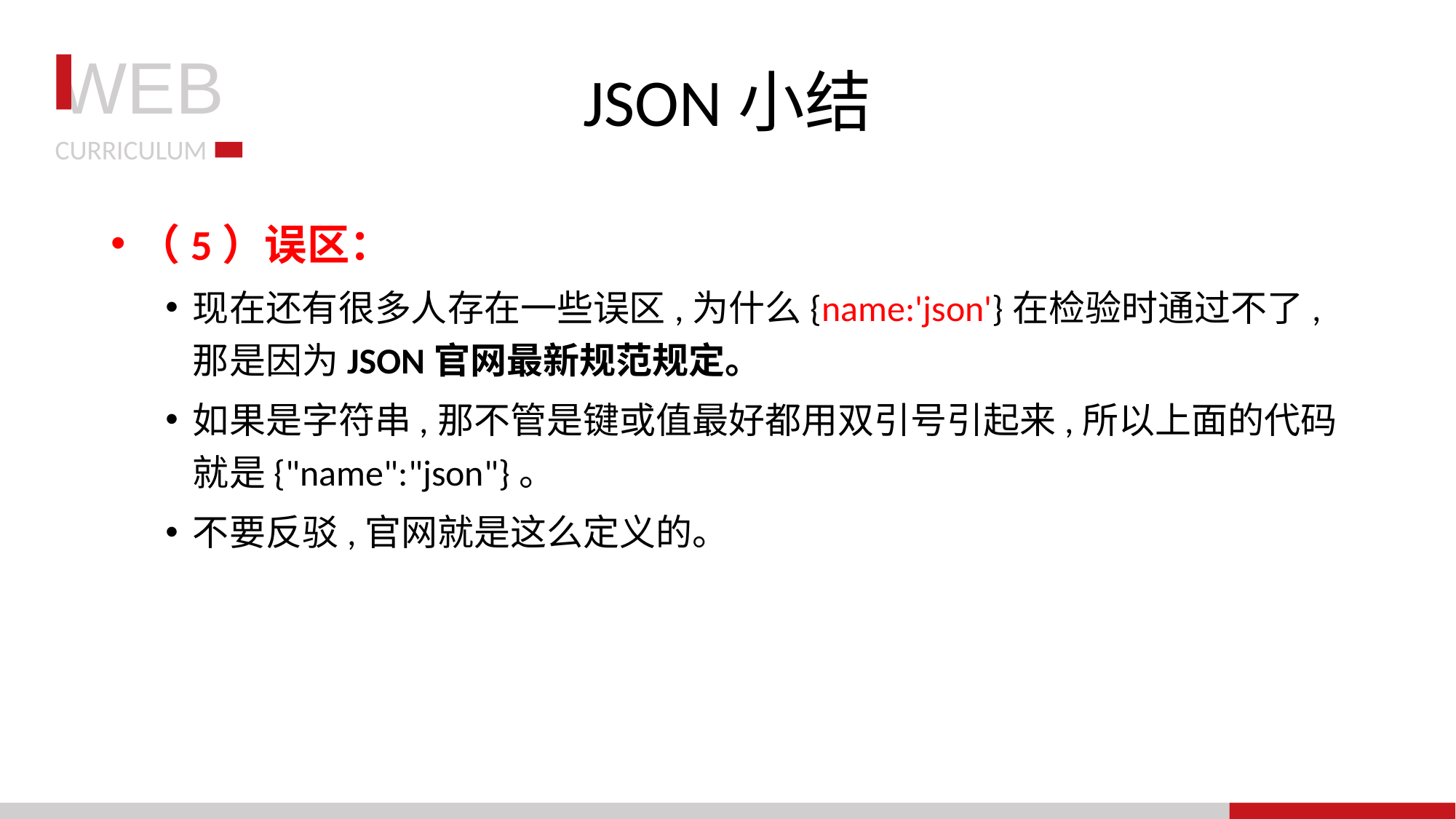

# JSON小结
（5）误区：
现在还有很多人存在一些误区,为什么{name:'json'}在检验时通过不了,那是因为JSON官网最新规范规定。
如果是字符串,那不管是键或值最好都用双引号引起来,所以上面的代码就是{"name":"json"}。
不要反驳,官网就是这么定义的。